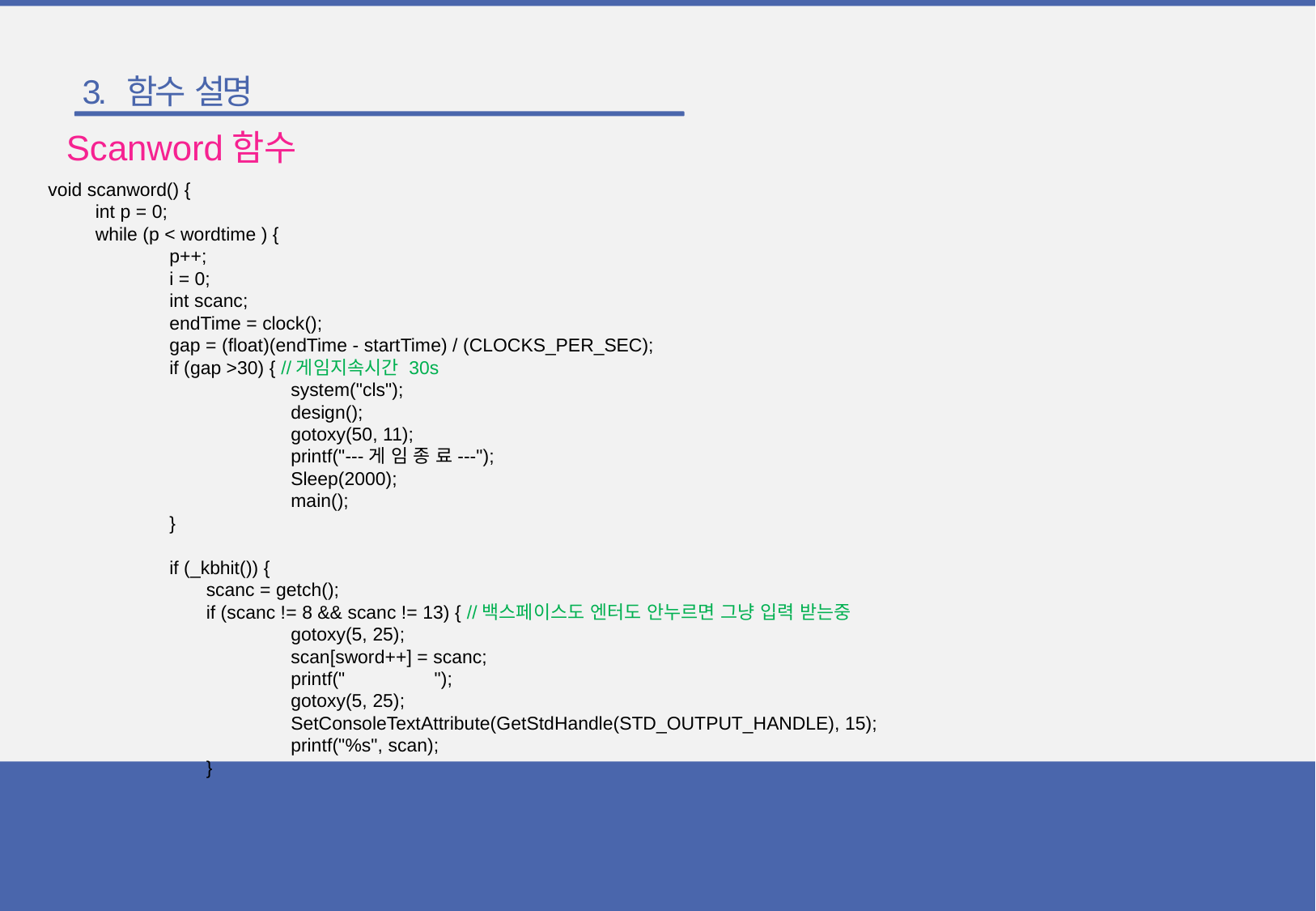

3.  함수  설명

Scanword함수
void scanword() {
         int p = 0;
         while (p < wordtime ) {
	p++;
	i = 0;
	int scanc;
	endTime = clock();
	gap = (float)(endTime - startTime) / (CLOCKS_PER_SEC);
	if (gap >30) { //게임지속시간 30s
		system("cls");
		design();
		gotoxy(50, 11);
		printf("---게 임 종 료---");
		Sleep(2000);
		main();
	}

	if (_kbhit()) {
	       scanc = getch();
	       if (scanc != 8 && scanc != 13) { //백스페이스도 엔터도 안누르면 그냥 입력 받는중
		gotoxy(5, 25);
		scan[sword++] = scanc;
		printf("                 ");
		gotoxy(5, 25);
		SetConsoleTextAttribute(GetStdHandle(STD_OUTPUT_HANDLE), 15);
		printf("%s", scan);
	       }